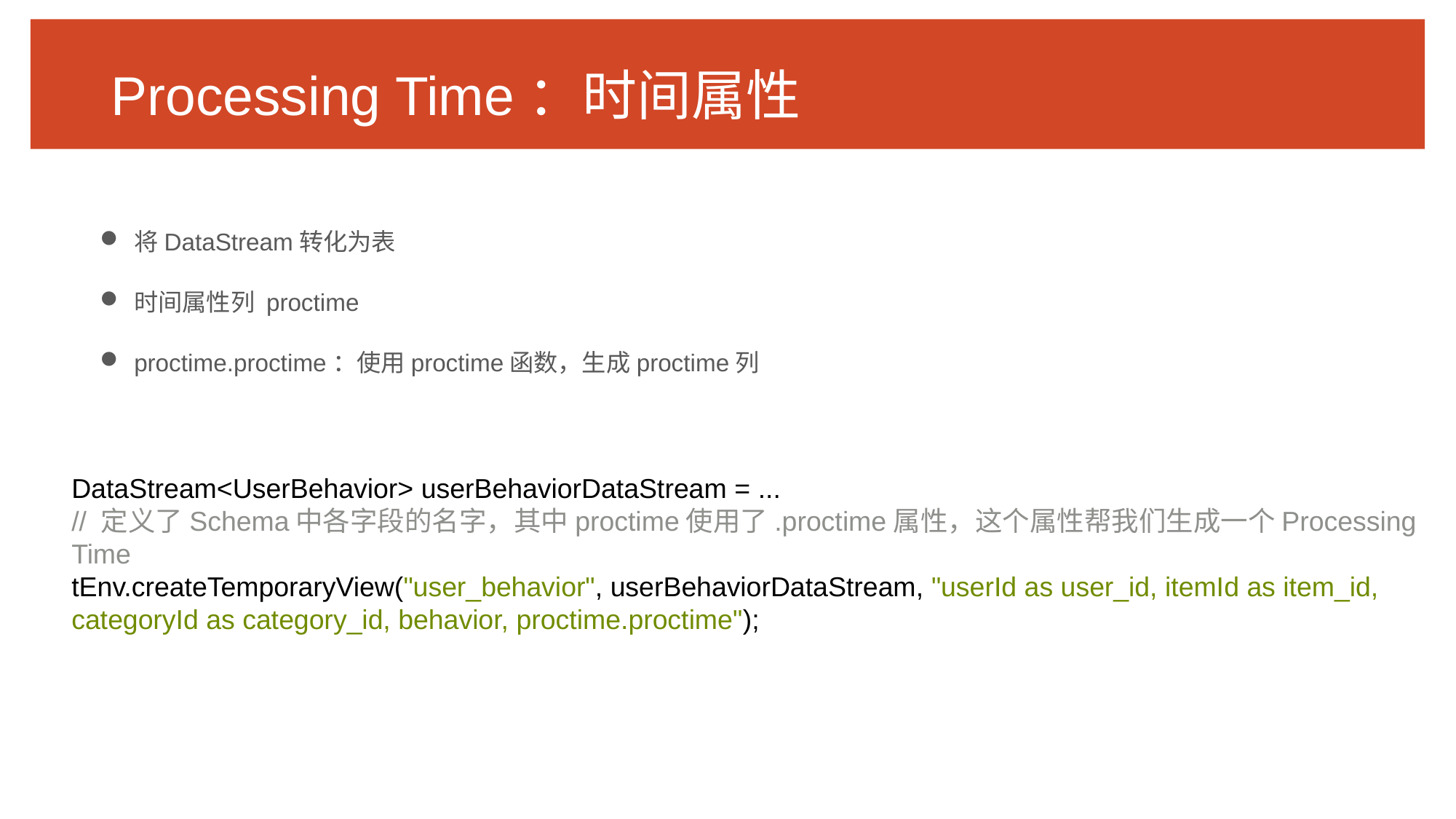

# Processing Time：时间属性
将DataStream转化为表
时间属性列 proctime
proctime.proctime：使用proctime函数，生成proctime列
DataStream<UserBehavior> userBehaviorDataStream = ...
// 定义了Schema中各字段的名字，其中proctime使用了.proctime属性，这个属性帮我们生成一个Processing Time
tEnv.createTemporaryView("user_behavior", userBehaviorDataStream, "userId as user_id, itemId as item_id, categoryId as category_id, behavior, proctime.proctime");